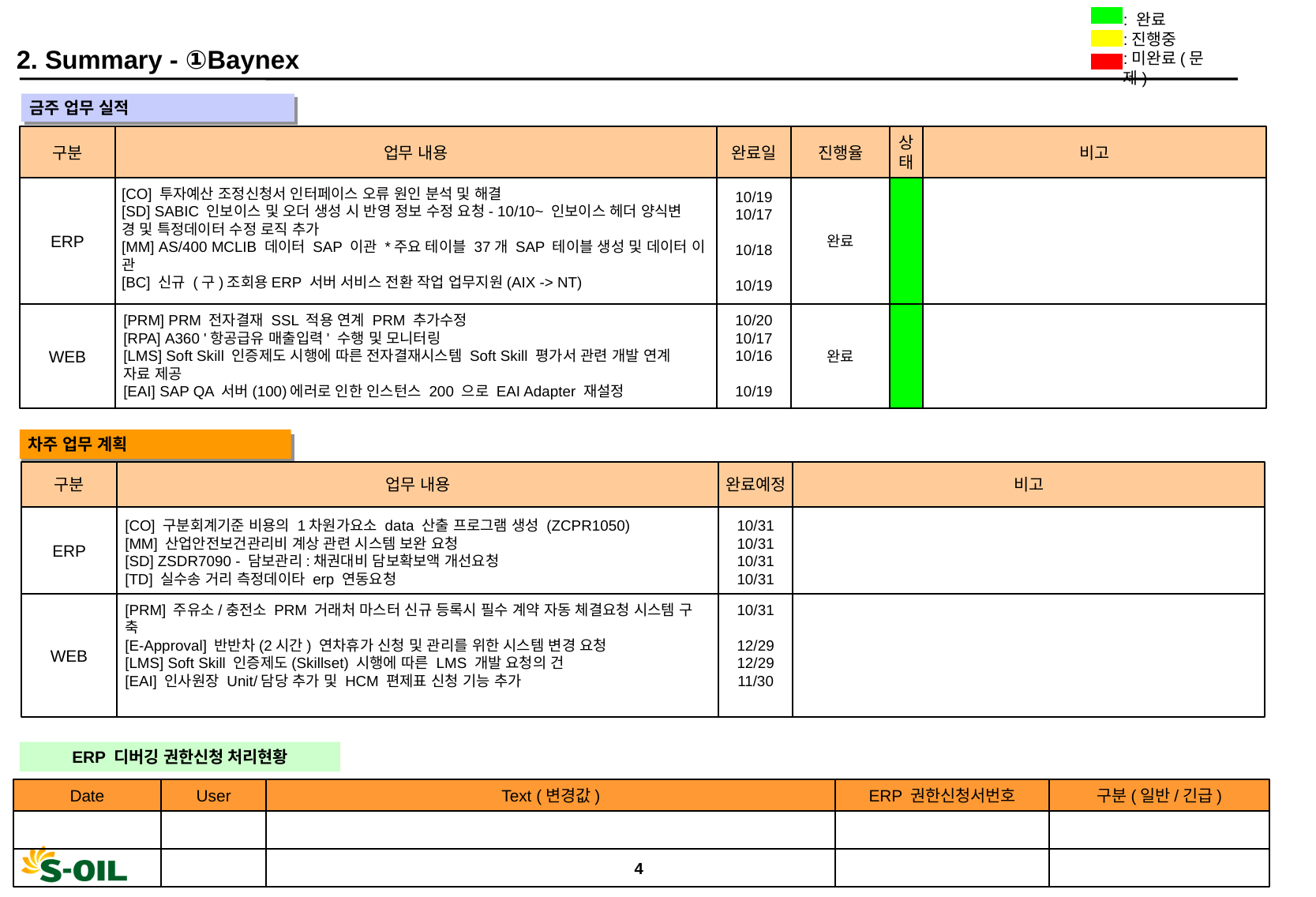

: 완료
:진행중
:미완료(문제)
2. Summary - ①Baynex

 금주 업무 실적
" "
구분
업무 내용
완료일
진행율
상
태
비고

ERP

완료

[CO] 투자예산 조정신청서 인터페이스 오류 원인 분석 및 해결
[SD] SABIC 인보이스 및 오더 생성 시 반영 정보 수정 요청- 10/10~ 인보이스 헤더 양식변
경 및 특정데이터 수정 로직 추가
[MM] AS/400 MCLIB 데이터 SAP 이관 *주요 테이블 37개 SAP 테이블 생성 및 데이터 이
관
[BC] 신규 (구)조회용ERP 서버 서비스 전환 작업 업무지원(AIX -> NT)
10/19
10/17
10/18
10/19

WEB

완료

[PRM] PRM 전자결재 SSL 적용 연계 PRM 추가수정
[RPA] A360 '항공급유 매출입력' 수행 및 모니터링
[LMS] Soft Skill 인증제도 시행에 따른 전자결재시스템 Soft Skill 평가서 관련 개발 연계
자료 제공
[EAI] SAP QA 서버(100)에러로 인한 인스턴스 200 으로 EAI Adapter 재설정
10/20
10/17
10/16
10/19

 차주 업무 계획
" "
구분
업무 내용
완료예정
비고

ERP

[CO] 구분회계기준 비용의 1차원가요소 data 산출 프로그램 생성 (ZCPR1050)
[MM] 산업안전보건관리비 계상 관련 시스템 보완 요청
[SD] ZSDR7090 - 담보관리:채권대비 담보확보액 개선요청
[TD] 실수송 거리 측정데이타 erp 연동요청
10/31
10/31
10/31
10/31

WEB

[PRM] 주유소/충전소 PRM 거래처 마스터 신규 등록시 필수 계약 자동 체결요청 시스템 구
축
[E-Approval] 반반차(2시간) 연차휴가 신청 및 관리를 위한 시스템 변경 요청
[LMS] Soft Skill 인증제도(Skillset) 시행에 따른 LMS 개발 요청의 건
[EAI] 인사원장 Unit/담당 추가 및 HCM 편제표 신청 기능 추가
10/31
12/29
12/29
11/30

ERP 디버깅 권한신청 처리현황
Date
User
Text (변경값)
ERP 권한신청서번호
구분(일반/긴급)